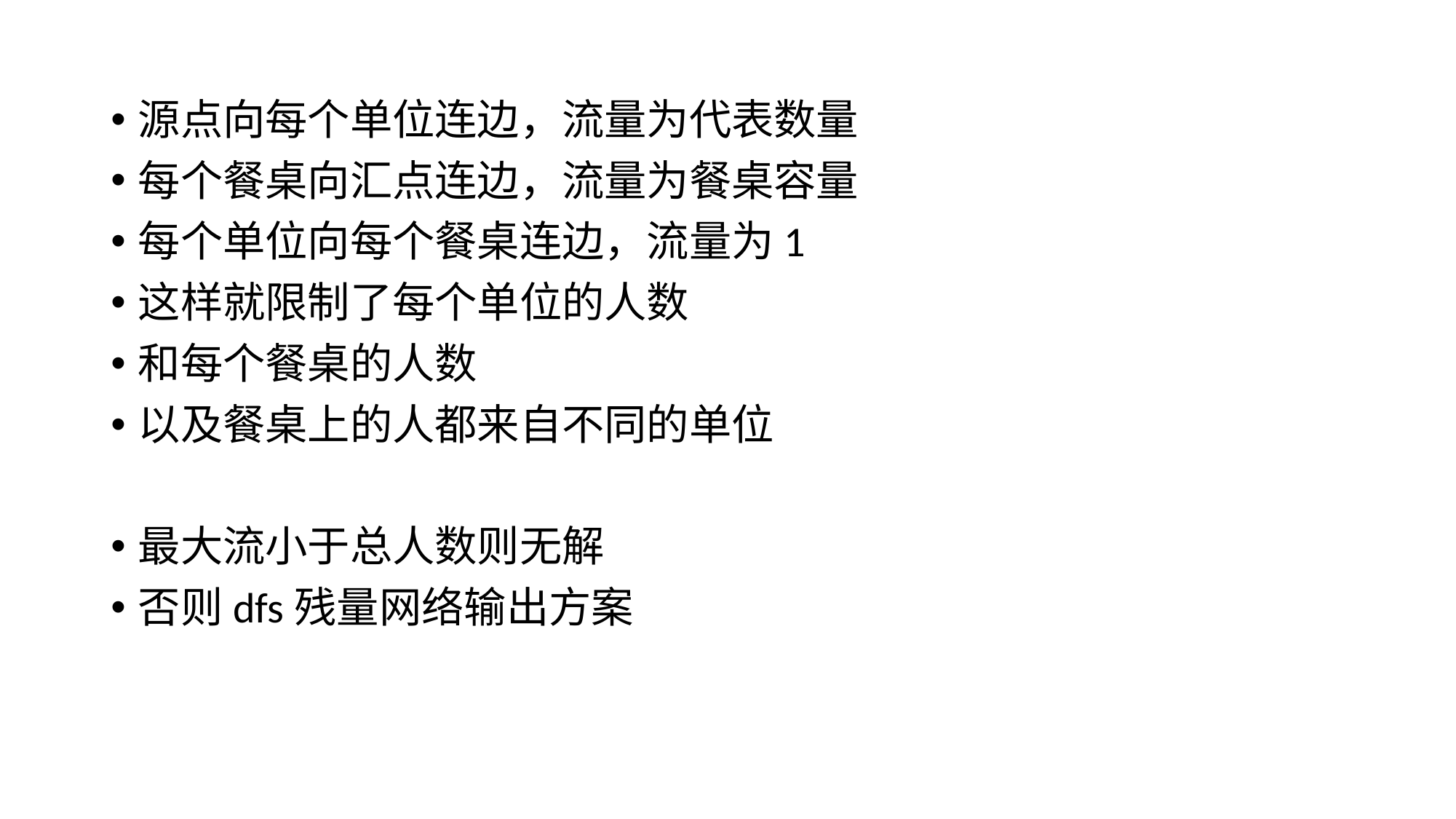

源点向每个单位连边，流量为代表数量
每个餐桌向汇点连边，流量为餐桌容量
每个单位向每个餐桌连边，流量为1
这样就限制了每个单位的人数
和每个餐桌的人数
以及餐桌上的人都来自不同的单位

最大流小于总人数则无解
否则dfs残量网络输出方案